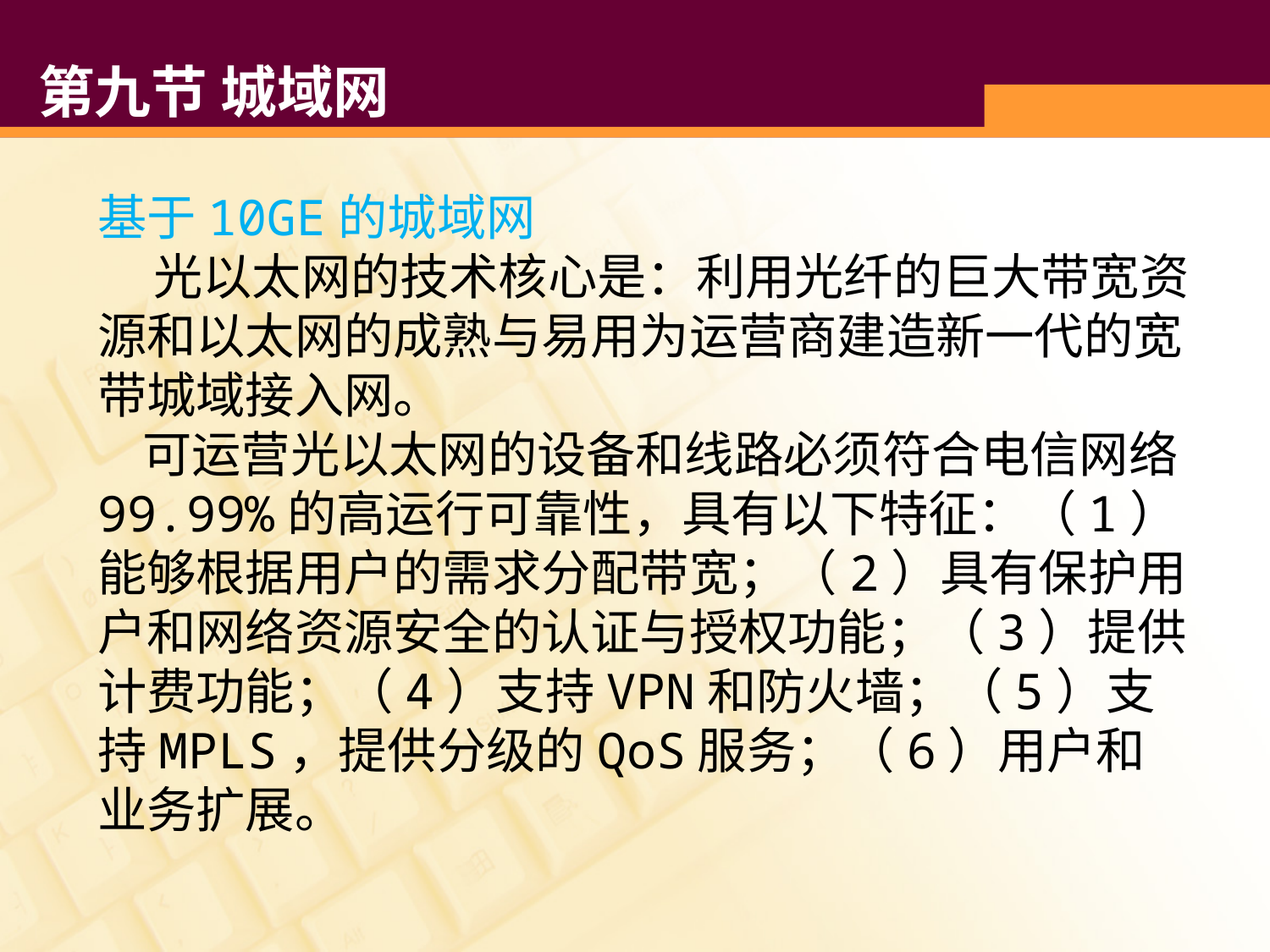

# 第九节 城域网
基于10GE的城域网
    光以太网的技术核心是：利用光纤的巨大带宽资源和以太网的成熟与易用为运营商建造新一代的宽带城域接入网。
   可运营光以太网的设备和线路必须符合电信网络99.99%的高运行可靠性，具有以下特征：（1）能够根据用户的需求分配带宽；（2）具有保护用户和网络资源安全的认证与授权功能；（3）提供计费功能；（4）支持VPN和防火墙；（5）支持MPLS，提供分级的QoS服务；（6）用户和业务扩展。